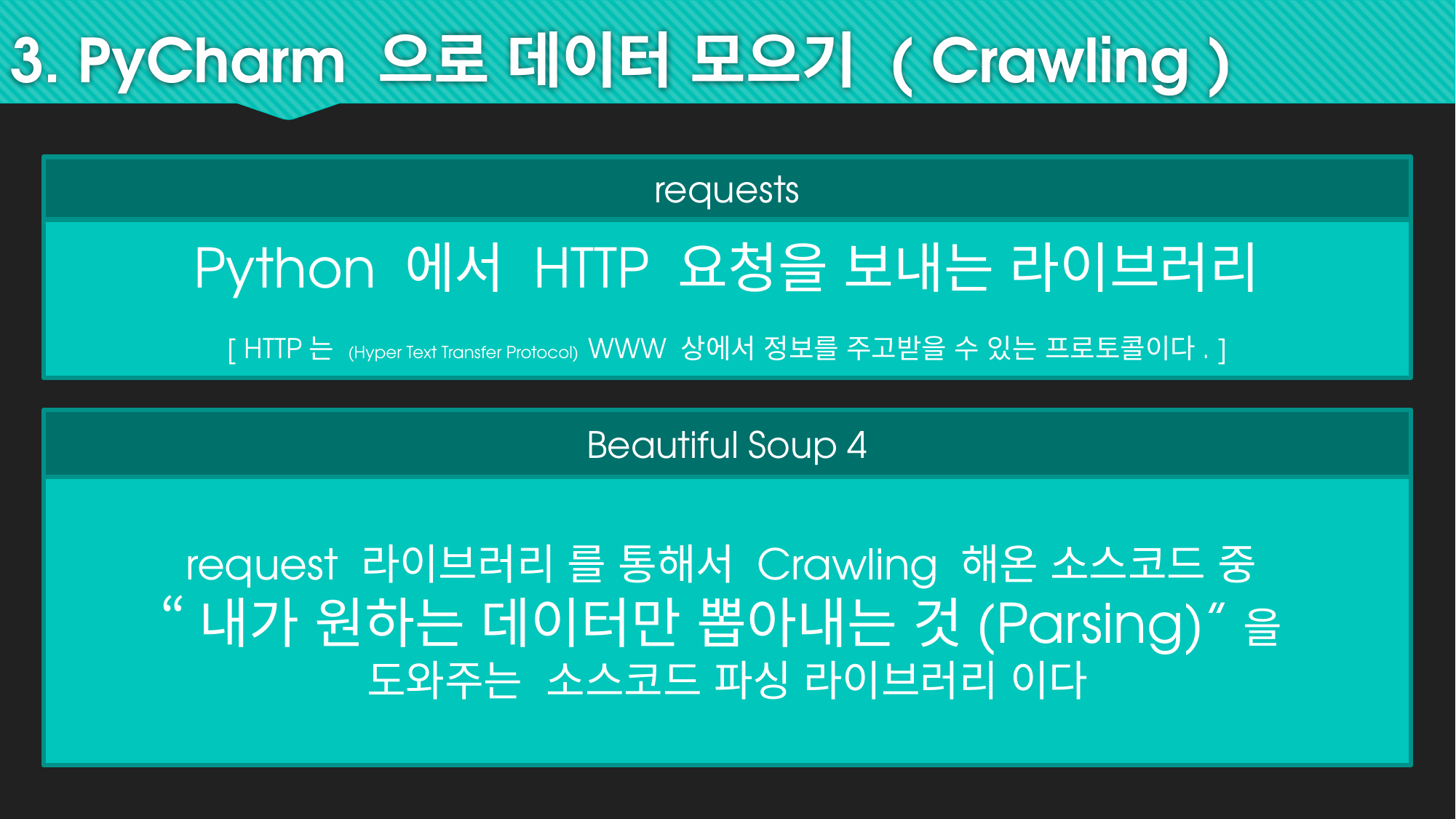

# 3. PyCharm 으로 데이터 모으기 ( Crawling )
requests
Python 에서 HTTP 요청을 보내는 라이브러리

[ HTTP는 (Hyper Text Transfer Protocol)  WWW 상에서 정보를 주고받을 수 있는 프로토콜이다. ]
Beautiful Soup 4
request 라이브러리 를 통해서 Crawling 해온 소스코드 중
“내가 원하는 데이터만 뽑아내는 것(Parsing)”을
도와주는  소스코드 파싱 라이브러리 이다